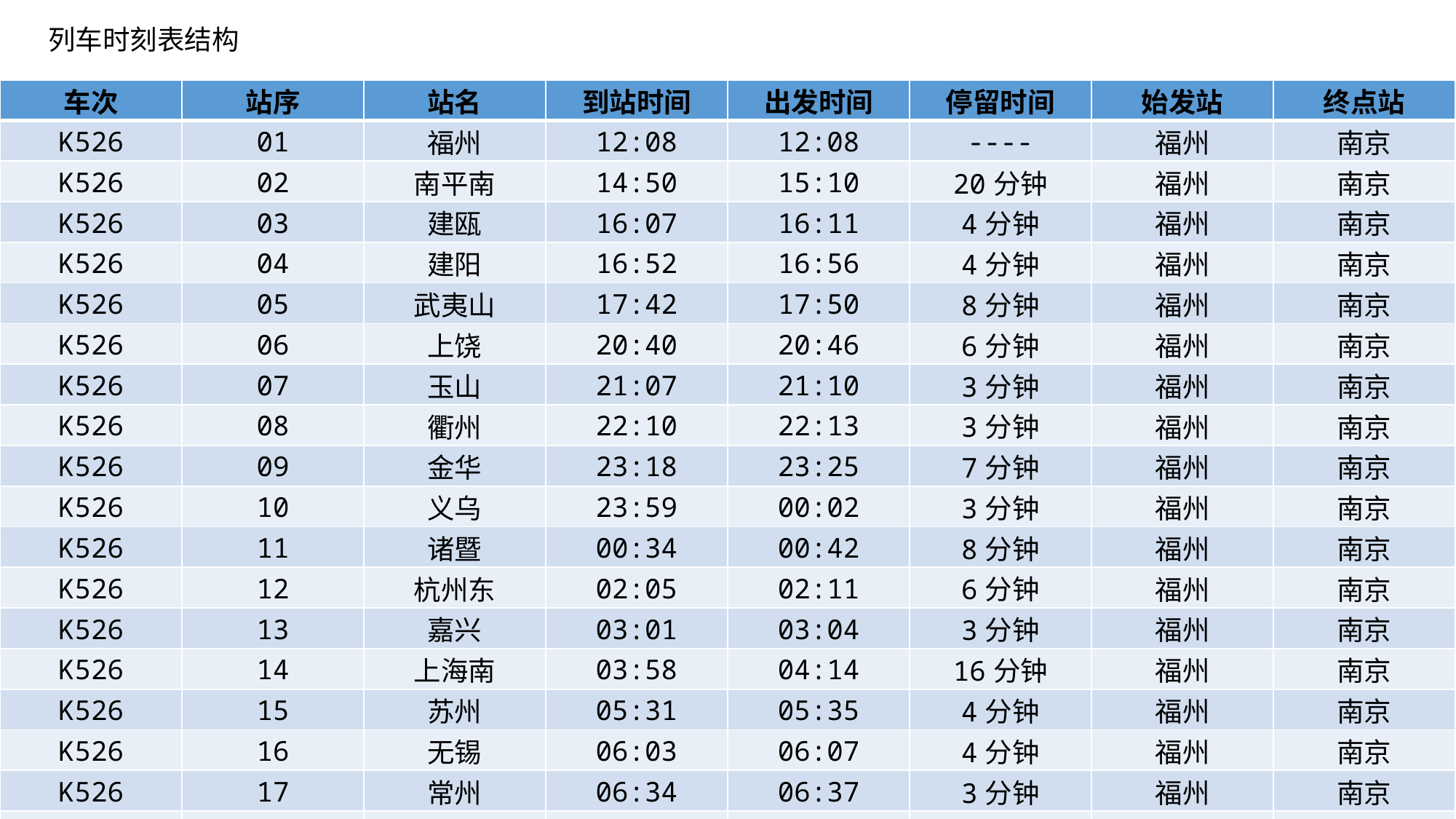

列车时刻表结构
| 车次 | 站序 | 站名 | 到站时间 | 出发时间 | 停留时间 | 始发站 | 终点站 |
| --- | --- | --- | --- | --- | --- | --- | --- |
| K526 | 01 | 福州 | 12:08 | 12:08 | ---- | 福州 | 南京 |
| K526 | 02 | 南平南 | 14:50 | 15:10 | 20分钟 | 福州 | 南京 |
| K526 | 03 | 建瓯 | 16:07 | 16:11 | 4分钟 | 福州 | 南京 |
| K526 | 04 | 建阳 | 16:52 | 16:56 | 4分钟 | 福州 | 南京 |
| K526 | 05 | 武夷山 | 17:42 | 17:50 | 8分钟 | 福州 | 南京 |
| K526 | 06 | 上饶 | 20:40 | 20:46 | 6分钟 | 福州 | 南京 |
| K526 | 07 | 玉山 | 21:07 | 21:10 | 3分钟 | 福州 | 南京 |
| K526 | 08 | 衢州 | 22:10 | 22:13 | 3分钟 | 福州 | 南京 |
| K526 | 09 | 金华 | 23:18 | 23:25 | 7分钟 | 福州 | 南京 |
| K526 | 10 | 义乌 | 23:59 | 00:02 | 3分钟 | 福州 | 南京 |
| K526 | 11 | 诸暨 | 00:34 | 00:42 | 8分钟 | 福州 | 南京 |
| K526 | 12 | 杭州东 | 02:05 | 02:11 | 6分钟 | 福州 | 南京 |
| K526 | 13 | 嘉兴 | 03:01 | 03:04 | 3分钟 | 福州 | 南京 |
| K526 | 14 | 上海南 | 03:58 | 04:14 | 16分钟 | 福州 | 南京 |
| K526 | 15 | 苏州 | 05:31 | 05:35 | 4分钟 | 福州 | 南京 |
| K526 | 16 | 无锡 | 06:03 | 06:07 | 4分钟 | 福州 | 南京 |
| K526 | 17 | 常州 | 06:34 | 06:37 | 3分钟 | 福州 | 南京 |
| K526 | 18 | 南京 | 08:09 | 08:09 | ---- | 福州 | 南京 |